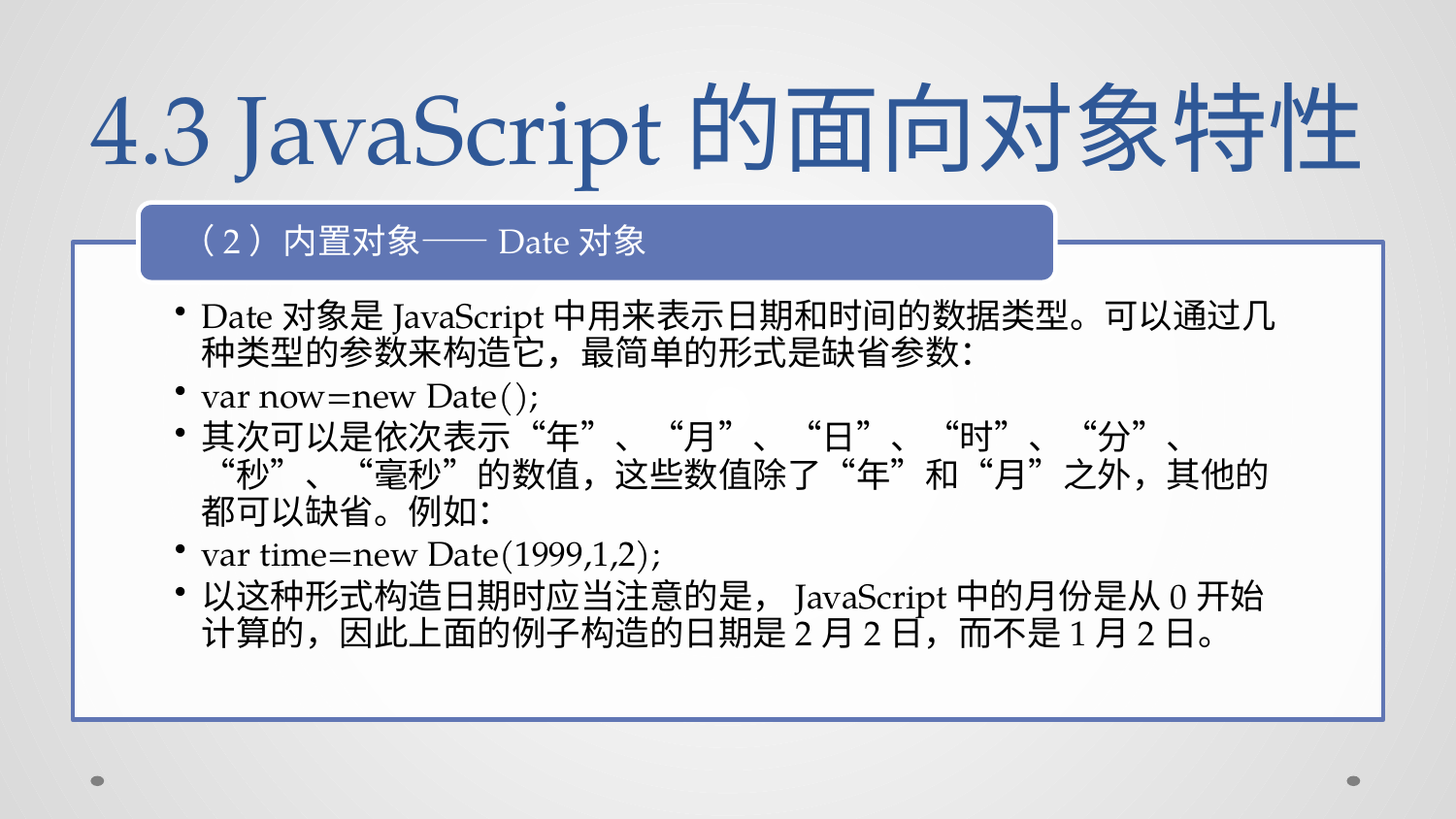

# 4.3 JavaScript的面向对象特性
Date对象是JavaScript中用来表示日期和时间的数据类型。可以通过几种类型的参数来构造它，最简单的形式是缺省参数：
var now=new Date();
其次可以是依次表示“年”、“月”、“日”、“时”、“分”、“秒”、“毫秒”的数值，这些数值除了“年”和“月”之外，其他的都可以缺省。例如：
var time=new Date(1999,1,2);
以这种形式构造日期时应当注意的是，JavaScript中的月份是从0开始计算的，因此上面的例子构造的日期是2月2日，而不是1月2日。
（2）内置对象——Date对象